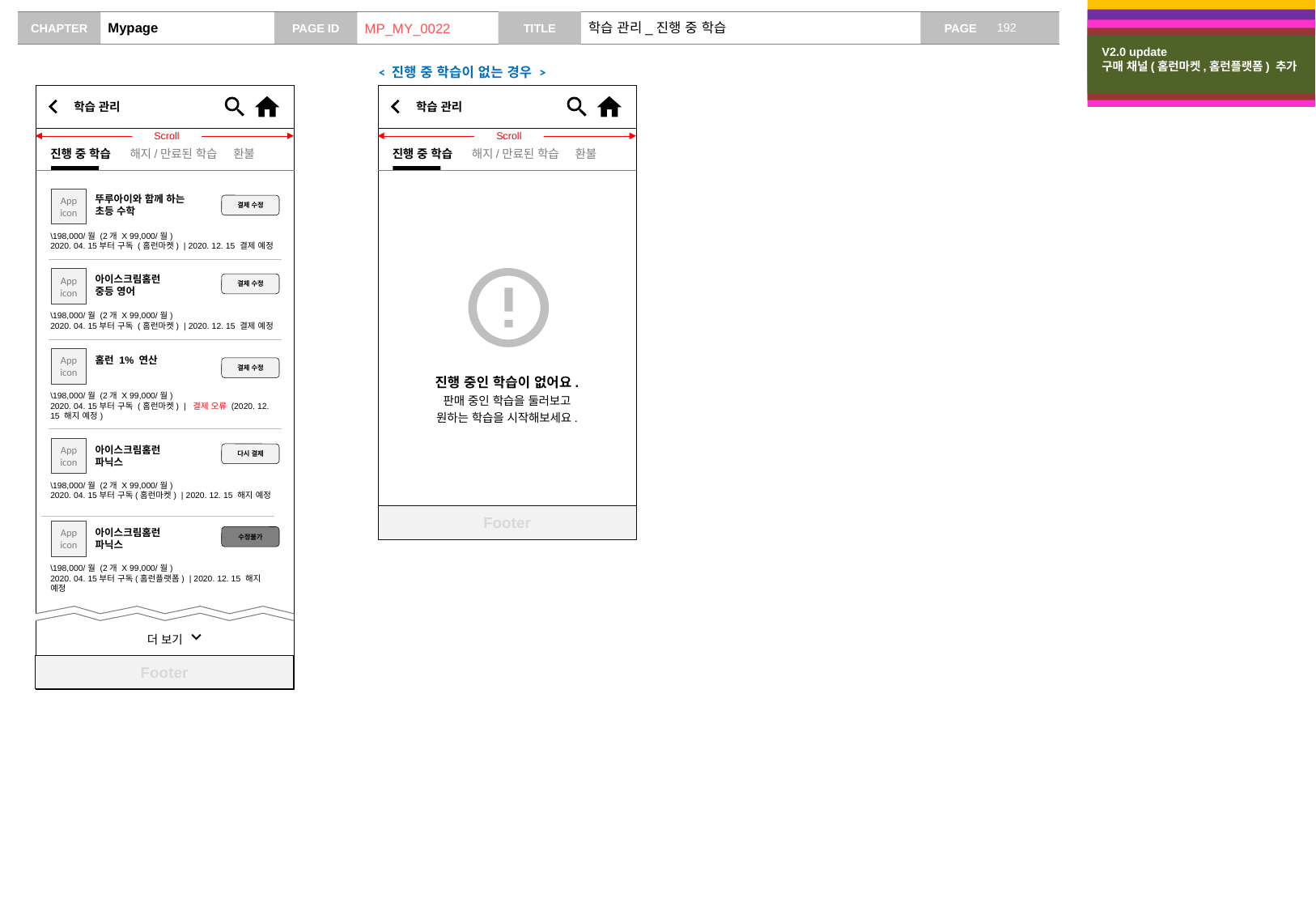

v0.4 update
no data case 추가
v0.6 update
구독 -> 학습
# Mypage
MP_MY_0022
학습 관리_진행 중 학습
v0.7 update
목록 정보 수정
v0.9 update
회원 유형 별 화면 통합 및 수정

V2.0 update
구매 채널(홈런마켓,홈런플랫폼) 추가

< 진행 중 학습이 없는 경우 >

학습 관리

학습 관리

Footer

Scroll
진행 중 학습      해지/만료된 학습     환불

Scroll
진행 중 학습      해지/만료된 학습     환불

App
icon
뚜루아이와 함께 하는
초등 수학
결제 수정
\198,000/월 (2개 X 99,000/월)
2020. 04. 15부터 구독 (홈런마켓)  | 2020. 12. 15 결제 예정

App
icon
아이스크림홈런
중등 영어
결제 수정
\198,000/월 (2개 X 99,000/월)
2020. 04. 15부터 구독 (홈런마켓)  | 2020. 12. 15 결제 예정
App
icon
홈런 1% 연산
결제 수정
진행 중인 학습이 없어요.
판매 중인 학습을 둘러보고
원하는 학습을 시작해보세요.
\198,000/월 (2개 X 99,000/월)
2020. 04. 15부터 구독 (홈런마켓)  |  결제 오류 (2020. 12. 15 해지 예정)
App
icon
아이스크림홈런
파닉스
다시 결제
\198,000/월 (2개 X 99,000/월)
2020. 04. 15부터 구독(홈런마켓)  | 2020. 12. 15 해지 예정
App
icon
아이스크림홈런
파닉스
수정불가
\198,000/월 (2개 X 99,000/월)
2020. 04. 15부터 구독(홈런플랫폼)  | 2020. 12. 15 해지 예정

더 보기

Footer